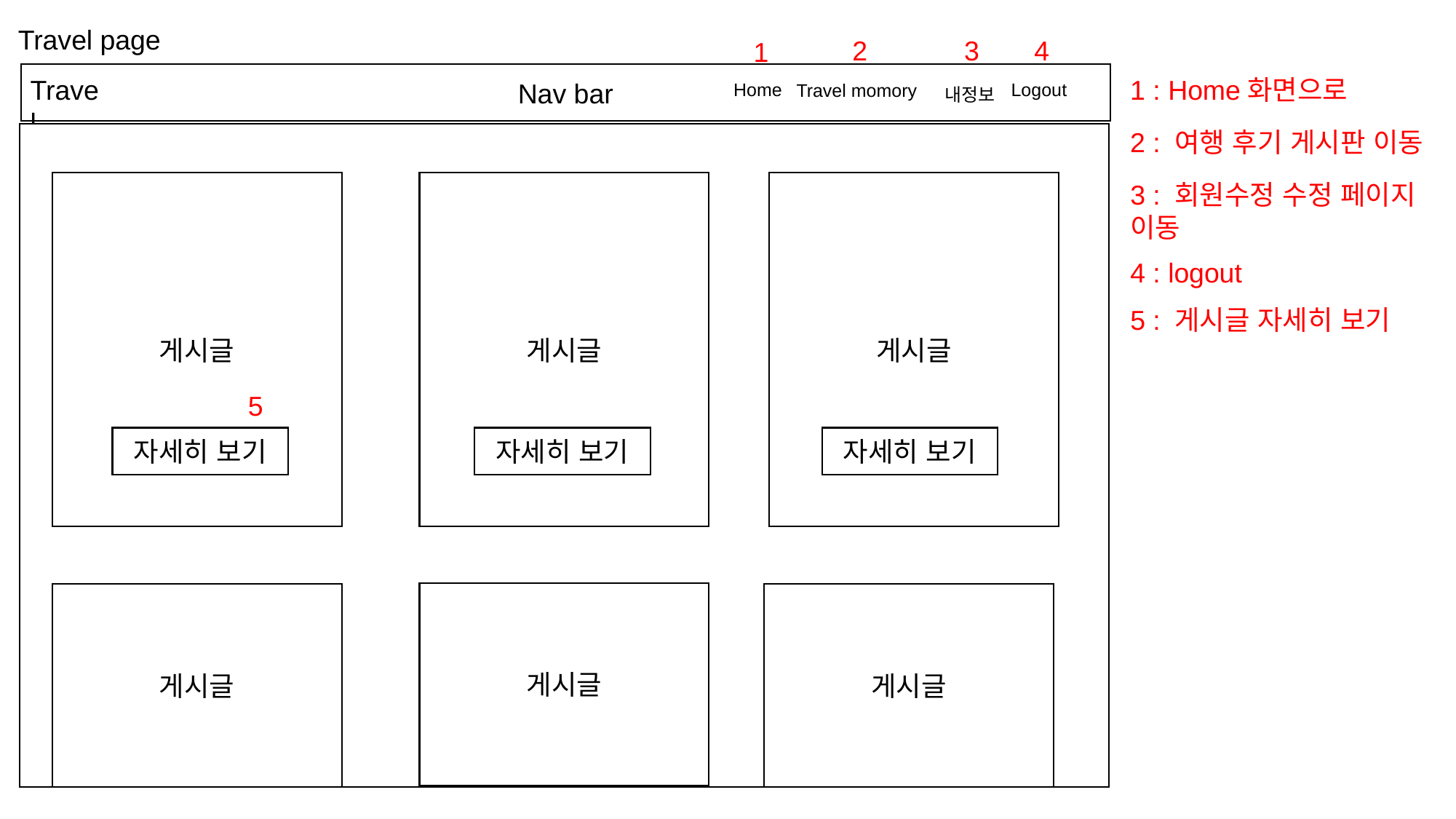

Travel page
2
3
4
1
Nav bar
1 : Home화면으로
Travel
Home
Logout
Travel momory
내정보
2 : 여행 후기 게시판 이동
사진 화면
게시글
게시글
게시글
3 : 회원수정 수정 페이지 이동
4 : logout
5 : 게시글 자세히 보기
5
자세히 보기
자세히 보기
자세히 보기
게시글
게시글
게시글